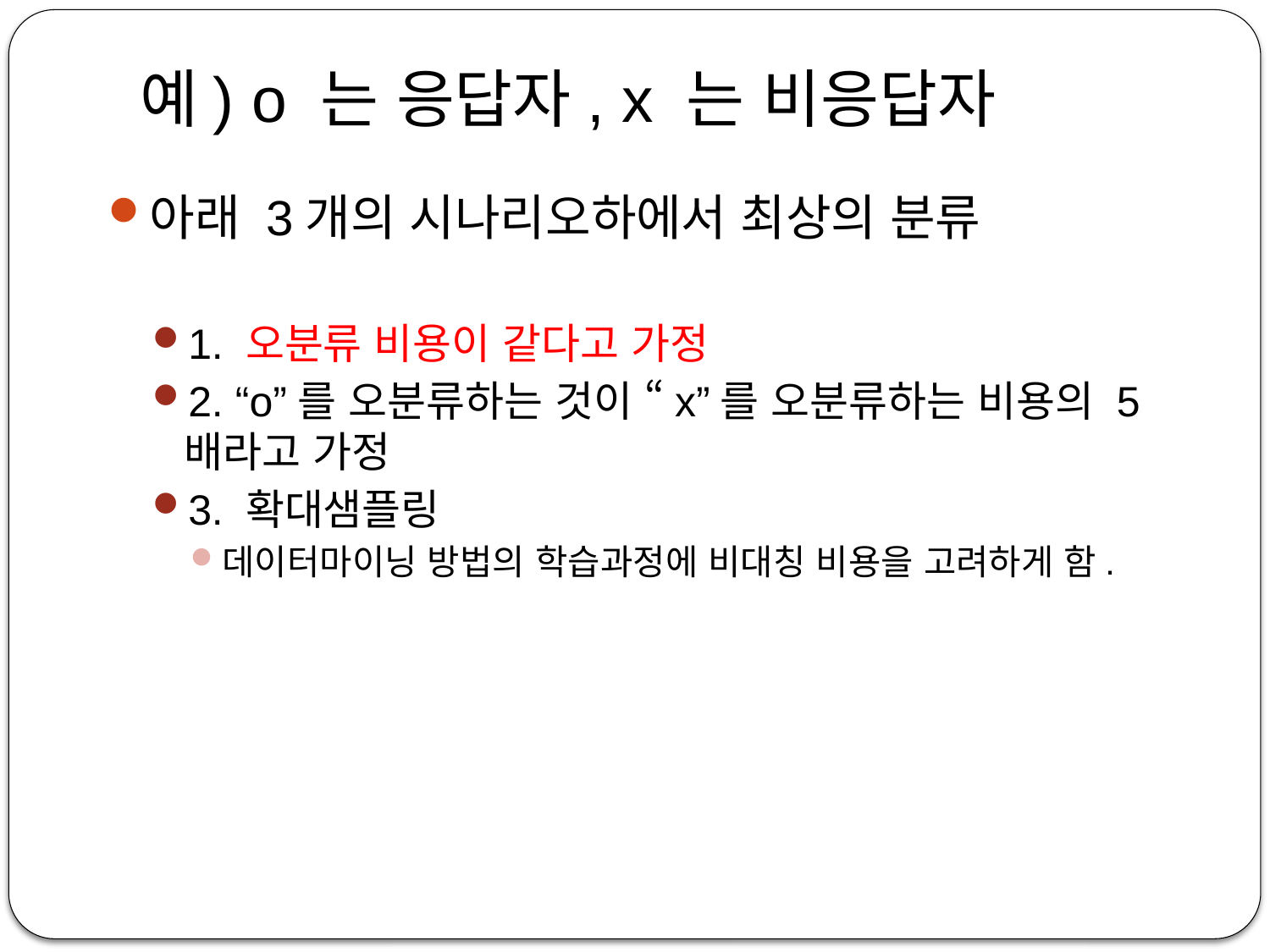

# 예) o 는 응답자, x 는 비응답자
아래 3개의 시나리오하에서 최상의 분류

1. 오분류 비용이 같다고 가정
2. “o”를 오분류하는 것이 “x”를 오분류하는 비용의 5배라고 가정
3. 확대샘플링
데이터마이닝 방법의 학습과정에 비대칭 비용을 고려하게 함.